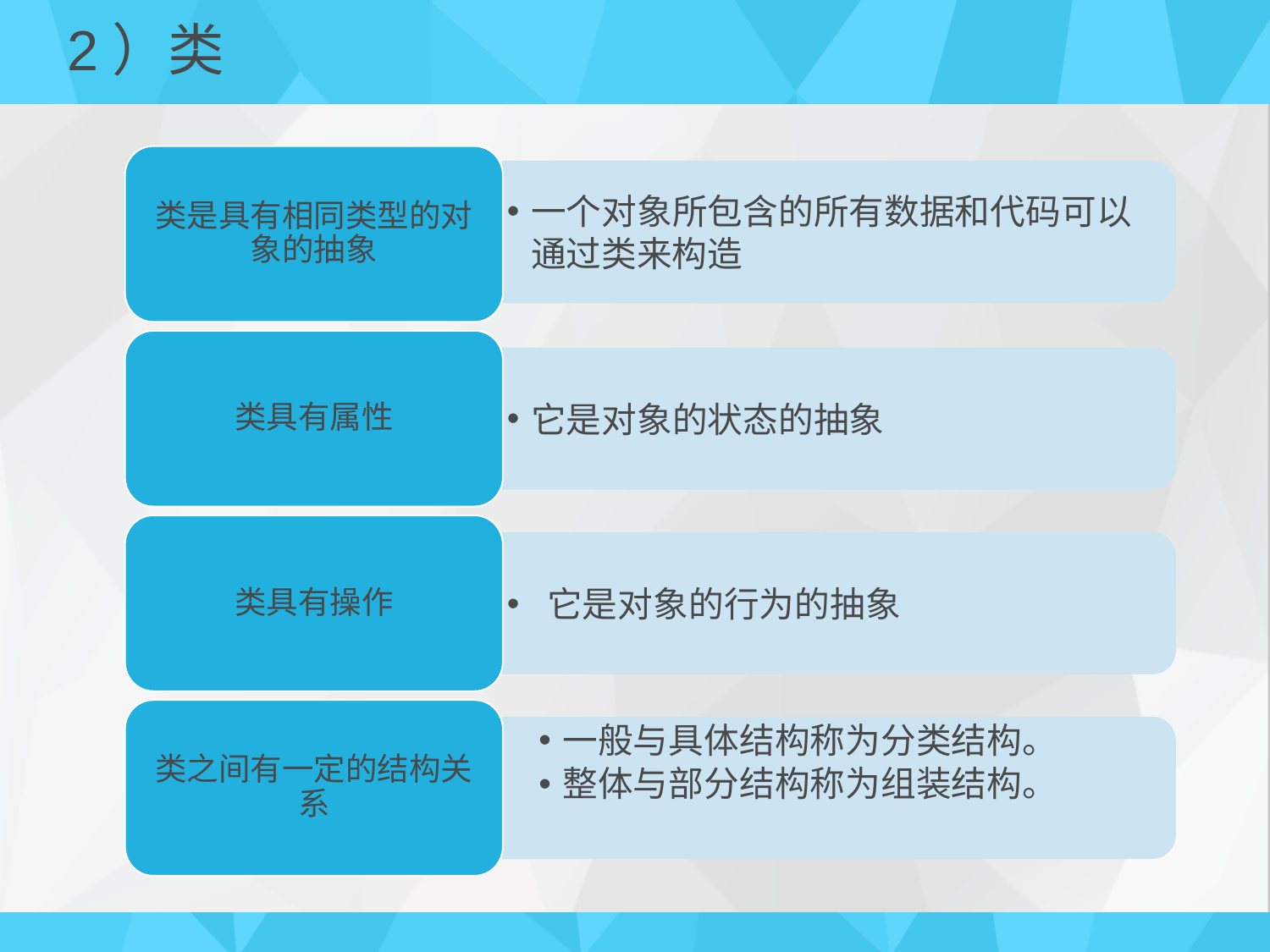

# 2）类
类是具有相同类型的对象的抽象
类具有属性
它是对象的状态的抽象
类具有操作
 它是对象的行为的抽象
类之间有一定的结构关系
一般与具体结构称为分类结构。
整体与部分结构称为组装结构。

一个对象所包含的所有数据和代码可以通过类来构造